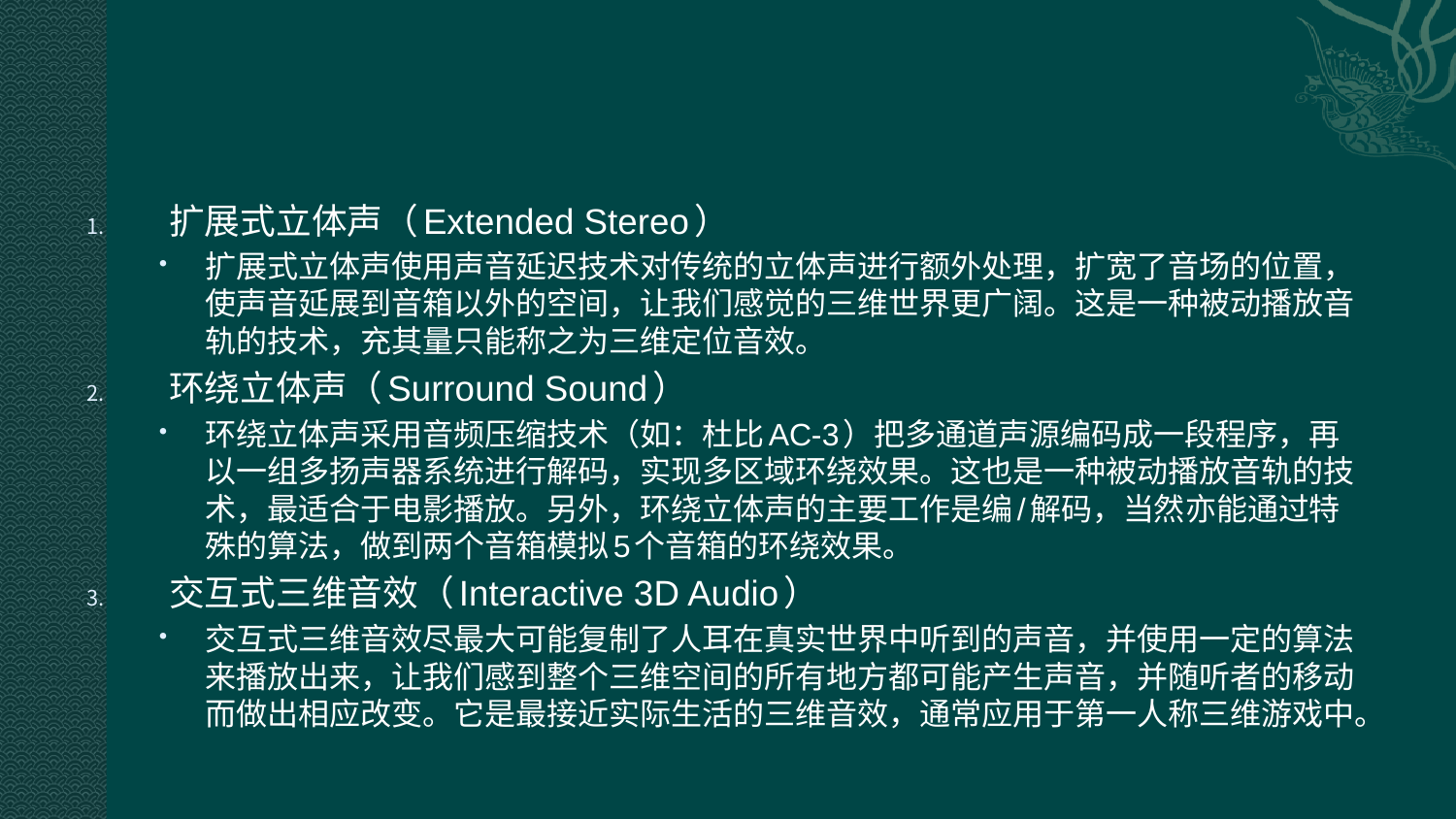

#
扩展式立体声（Extended Stereo）
扩展式立体声使用声音延迟技术对传统的立体声进行额外处理，扩宽了音场的位置，使声音延展到音箱以外的空间，让我们感觉的三维世界更广阔。这是一种被动播放音轨的技术，充其量只能称之为三维定位音效。
环绕立体声（Surround Sound）
环绕立体声采用音频压缩技术（如：杜比AC-3）把多通道声源编码成一段程序，再以一组多扬声器系统进行解码，实现多区域环绕效果。这也是一种被动播放音轨的技术，最适合于电影播放。另外，环绕立体声的主要工作是编/解码，当然亦能通过特殊的算法，做到两个音箱模拟5个音箱的环绕效果。
交互式三维音效（Interactive 3D Audio）
交互式三维音效尽最大可能复制了人耳在真实世界中听到的声音，并使用一定的算法来播放出来，让我们感到整个三维空间的所有地方都可能产生声音，并随听者的移动而做出相应改变。它是最接近实际生活的三维音效，通常应用于第一人称三维游戏中。